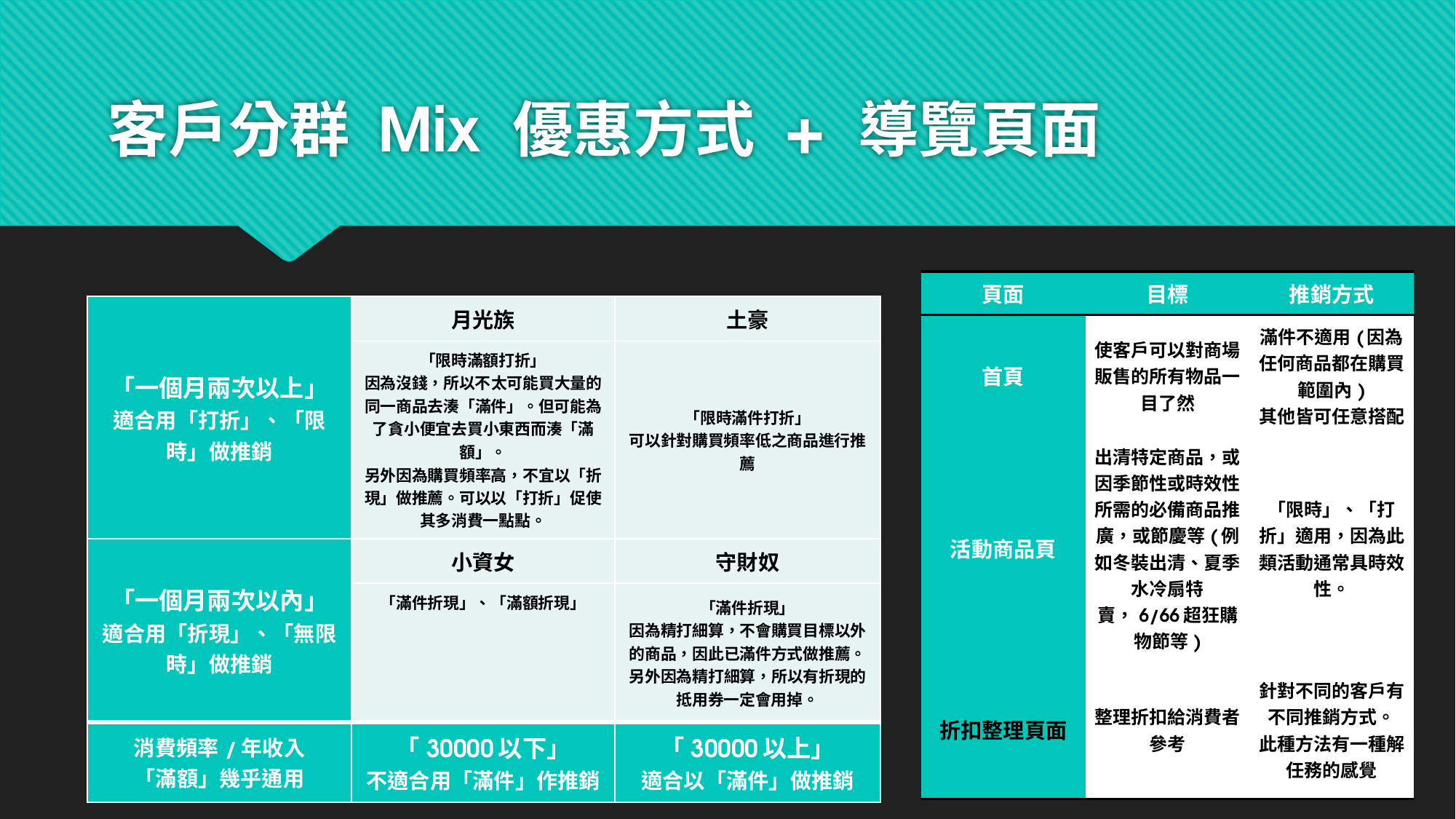

# 客戶分群 Mix 優惠方式 + 導覽頁面

| 頁面 | 目標 | 推銷方式 |
| --- | --- | --- |
| 首頁 | 使客戶可以對商場販售的所有物品一目了然 | 滿件不適用(因為任何商品都在購買範圍內) 其他皆可任意搭配 |
| 活動商品頁 | 出清特定商品，或因季節性或時效性所需的必備商品推廣，或節慶等(例如冬裝出清、夏季水冷扇特賣，6/66超狂購物節等) | 「限時」、「打折」適用，因為此類活動通常具時效性。 |
| 折扣整理頁面 | 整理折扣給消費者參考 | 針對不同的客戶有不同推銷方式。 此種方法有一種解任務的感覺 |
| 「一個月兩次以上」 適合用「打折」、「限時」做推銷 | 月光族 | 土豪 |
| --- | --- | --- |
|  | 「限時滿額打折」 因為沒錢，所以不太可能買大量的同一商品去湊「滿件」。但可能為了貪小便宜去買小東西而湊「滿額」。 另外因為購買頻率高，不宜以「折現」做推薦。可以以「打折」促使其多消費一點點。 | 「限時滿件打折」 可以針對購買頻率低之商品進行推薦 |
| 「一個月兩次以內」 適合用「折現」、「無限時」做推銷 | 小資女 | 守財奴 |
|  | 「滿件折現」、「滿額折現」 | 「滿件折現」 因為精打細算，不會購買目標以外的商品，因此已滿件方式做推薦。 另外因為精打細算，所以有折現的抵用券一定會用掉。 |
| 消費頻率/年收入 「滿額」幾乎通用 | 「30000以下」 不適合用「滿件」作推銷 | 「30000以上」 適合以「滿件」做推銷 |